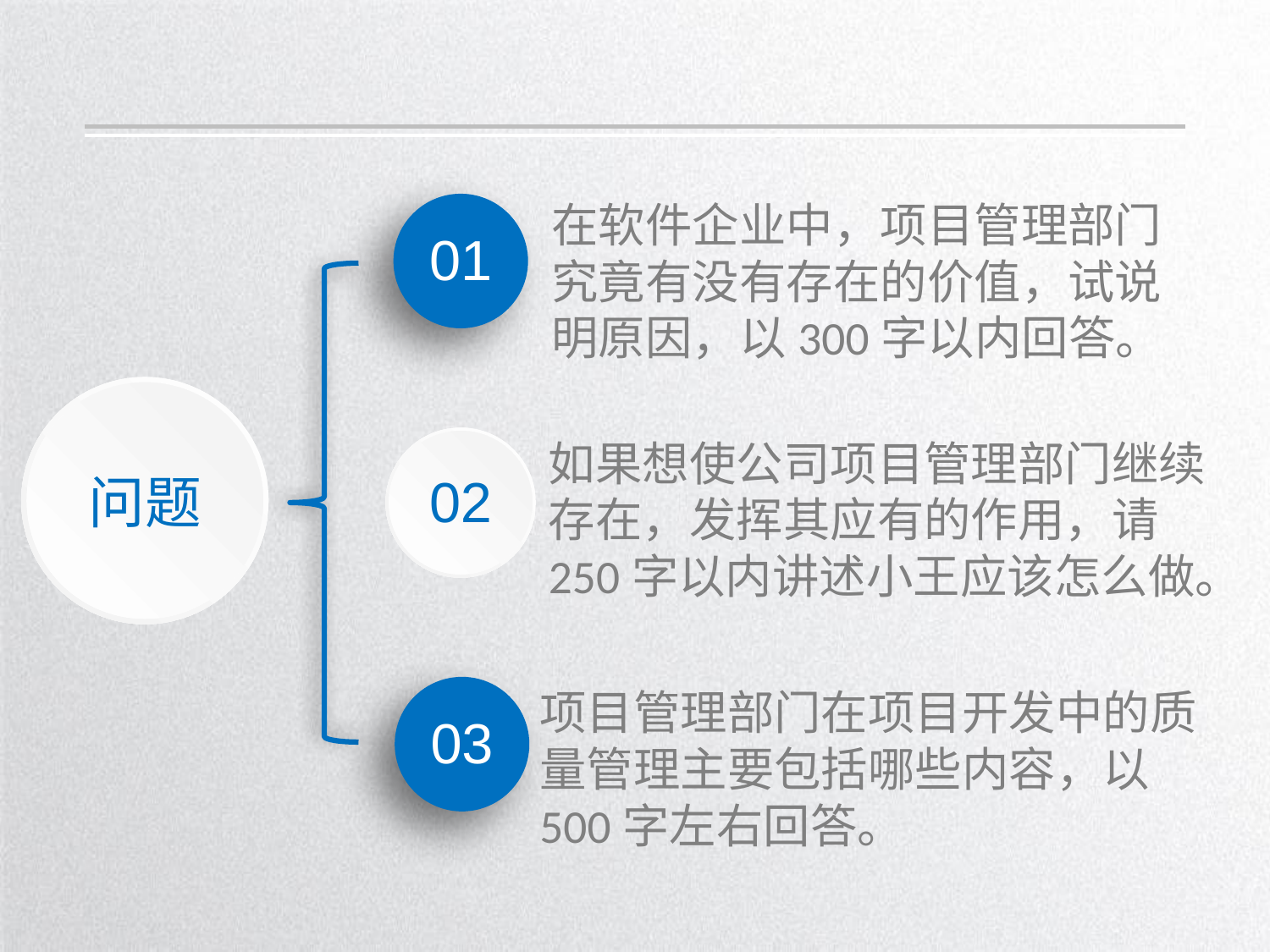

在软件企业中，项目管理部门究竟有没有存在的价值，试说明原因，以300字以内回答。

01

问题

02
如果想使公司项目管理部门继续存在，发挥其应有的作用，请250字以内讲述小王应该怎么做。

03
项目管理部门在项目开发中的质量管理主要包括哪些内容，以500字左右回答。